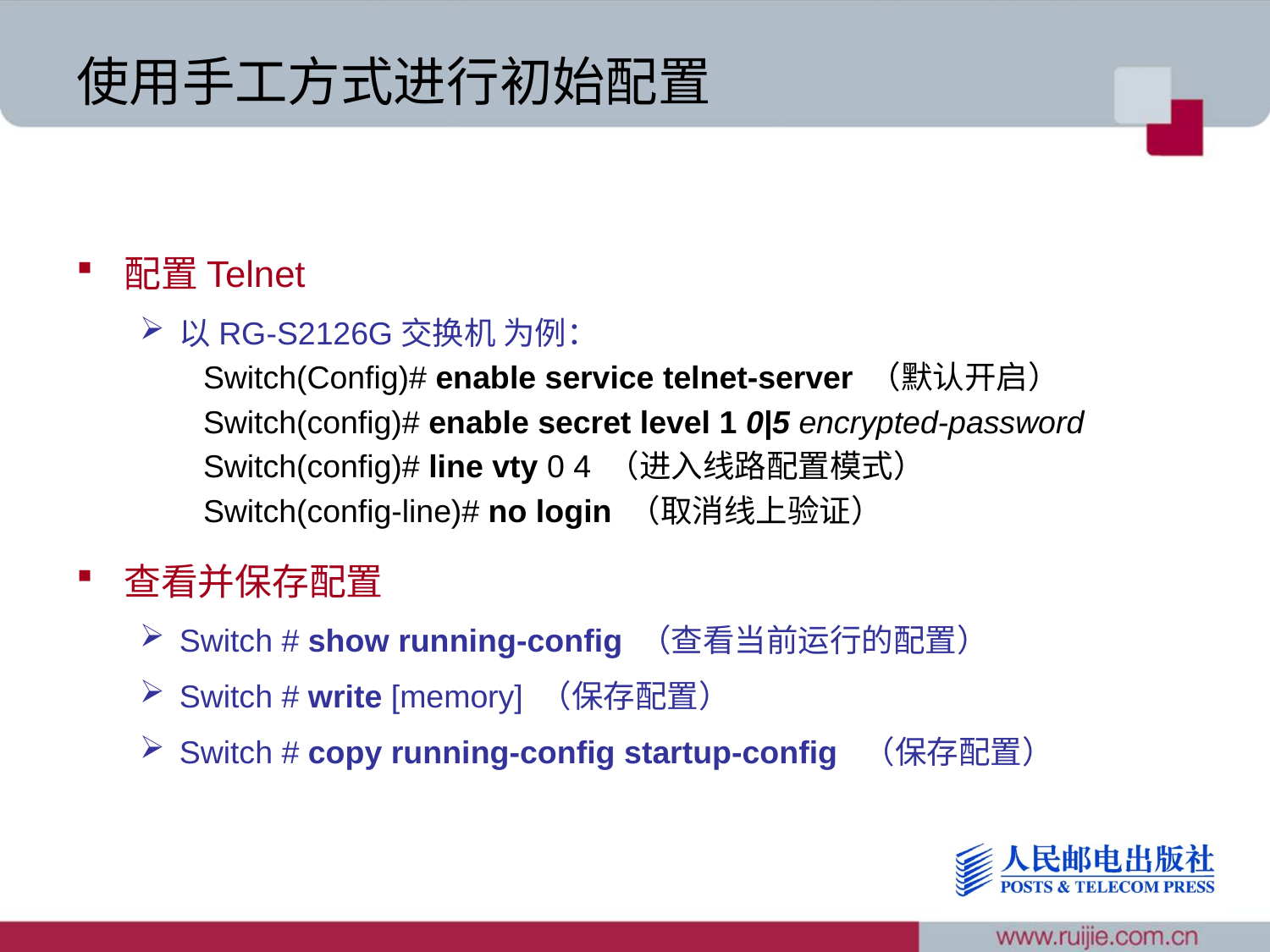

# 使用手工方式进行初始配置
配置Telnet
以RG-S2126G交换机 为例：
Switch(Config)# enable service telnet-server （默认开启）
Switch(config)# enable secret level 1 0|5 encrypted-password
Switch(config)# line vty 0 4 （进入线路配置模式）
Switch(config-line)# no login （取消线上验证）
查看并保存配置
Switch # show running-config （查看当前运行的配置）
Switch # write [memory] （保存配置）
Switch # copy running-config startup-config  （保存配置）